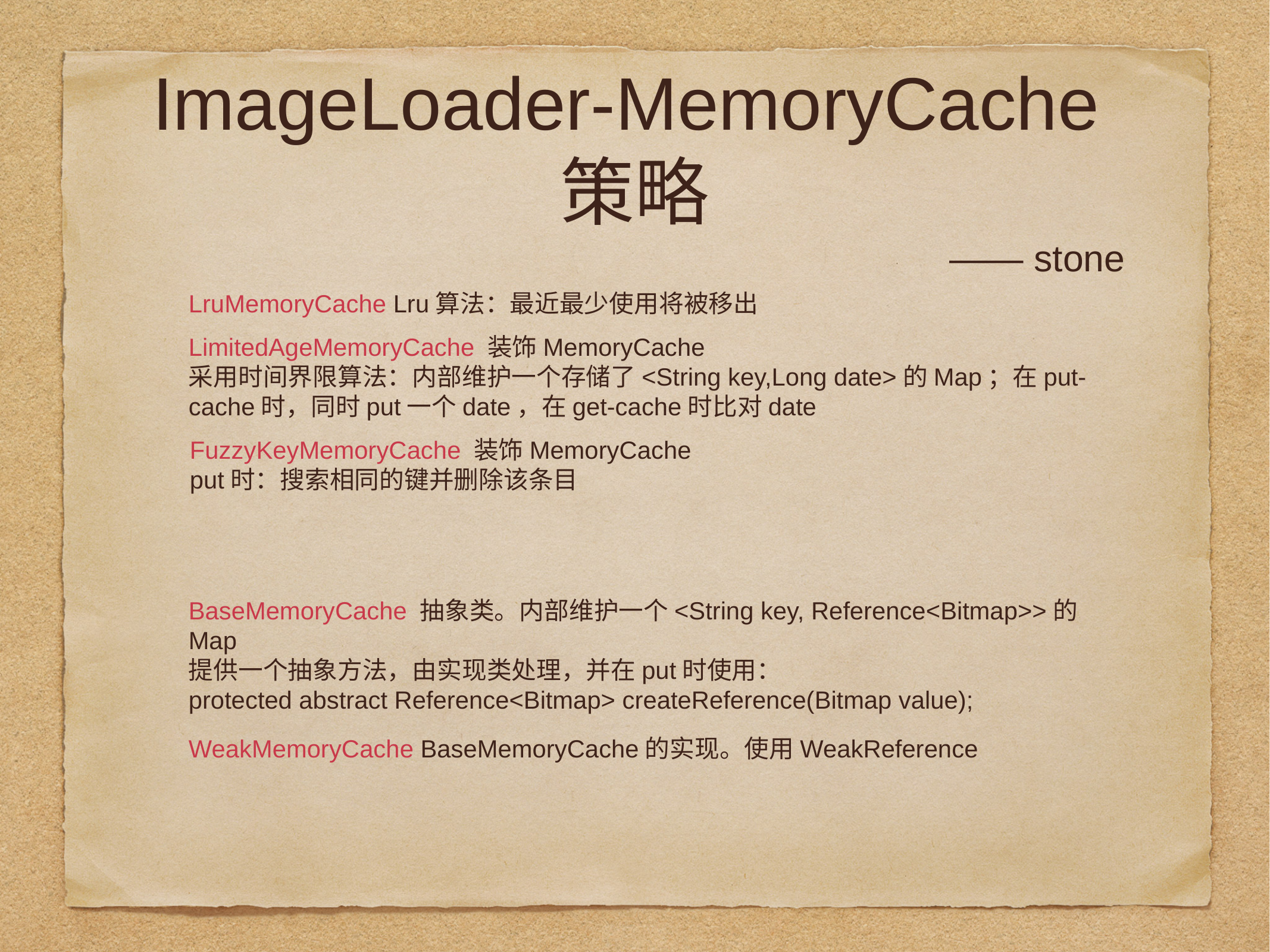

# ImageLoader-MemoryCache策略
                                                             —— stone
LruMemoryCache Lru算法：最近最少使用将被移出
LimitedAgeMemoryCache 装饰MemoryCache
采用时间界限算法：内部维护一个存储了<String key,Long date>的Map；在put-cache时，同时put一个date，在get-cache时比对date
FuzzyKeyMemoryCache 装饰MemoryCache
put时：搜索相同的键并删除该条目
BaseMemoryCache 抽象类。内部维护一个<String key, Reference<Bitmap>>的Map
提供一个抽象方法，由实现类处理，并在put时使用：
protected abstract Reference<Bitmap> createReference(Bitmap value);
WeakMemoryCache BaseMemoryCache的实现。使用WeakReference